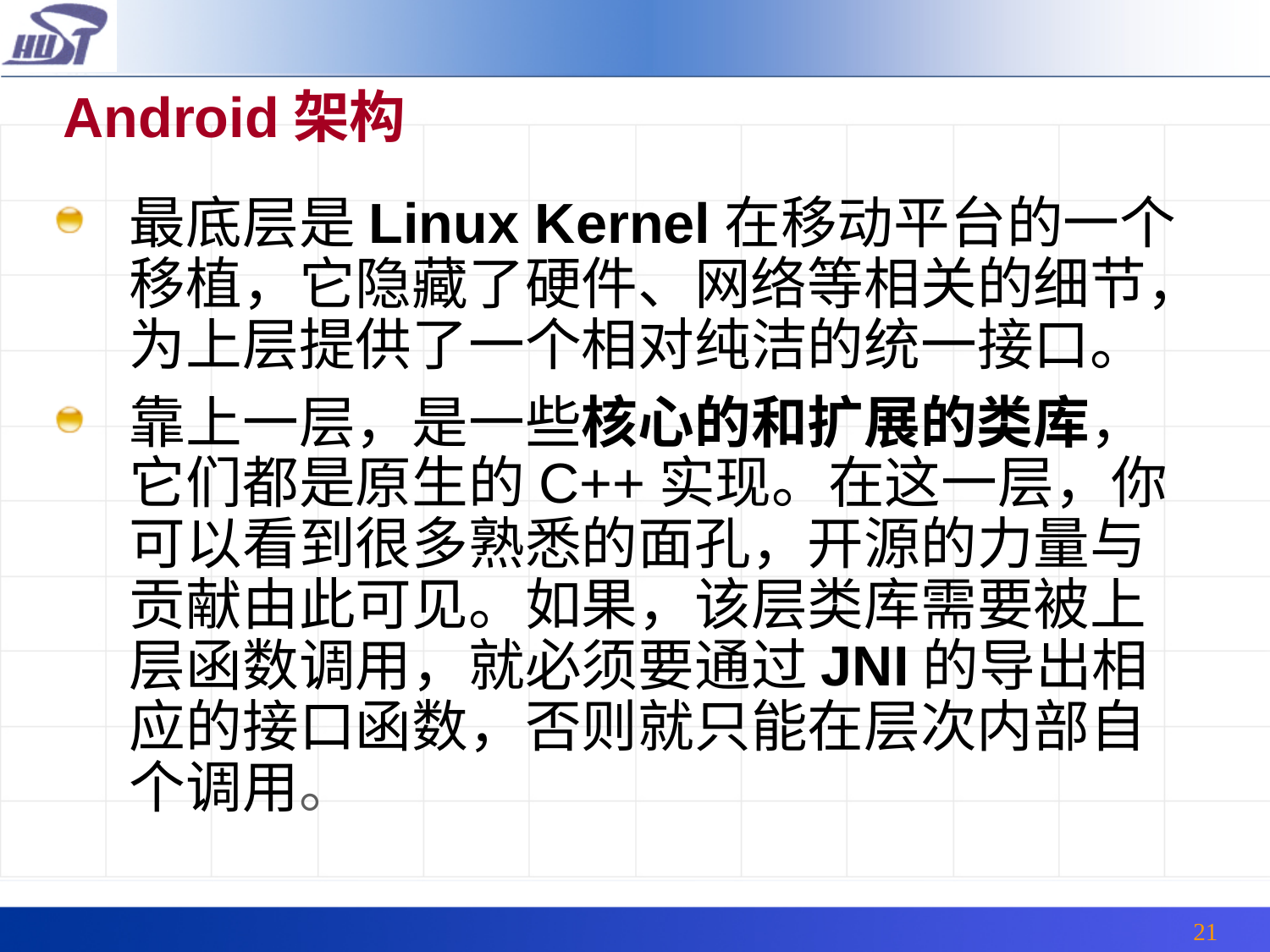

# Android架构
最底层是Linux Kernel在移动平台的一个移植，它隐藏了硬件、网络等相关的细节，为上层提供了一个相对纯洁的统一接口。
靠上一层，是一些核心的和扩展的类库，它们都是原生的C++实现。在这一层，你可以看到很多熟悉的面孔，开源的力量与贡献由此可见。如果，该层类库需要被上层函数调用，就必须要通过JNI的导出相应的接口函数，否则就只能在层次内部自个调用。
21